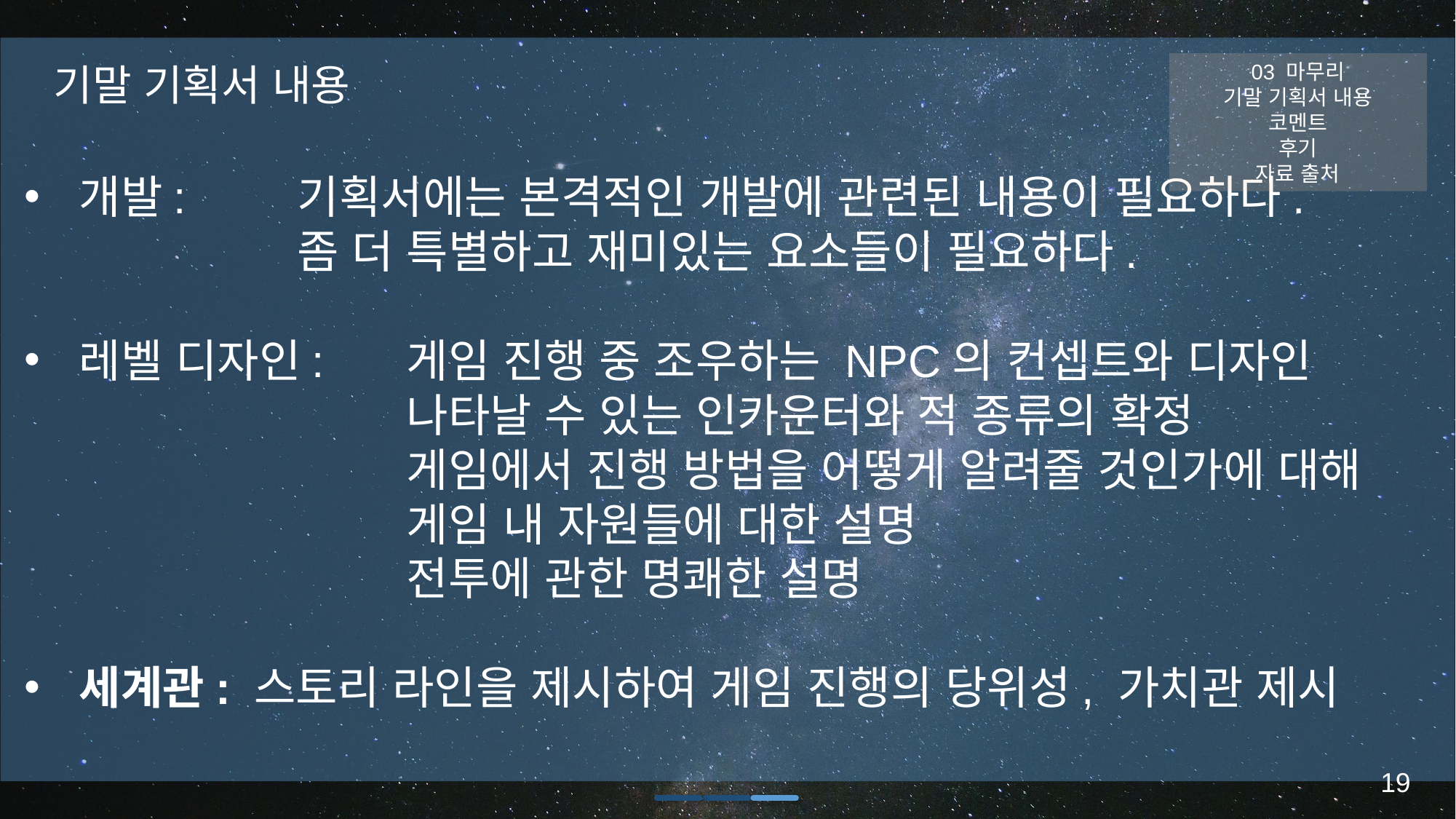

기말 기획서 내용
03 마무리
기말 기획서 내용
코멘트
후기
자료 출처
개발: 	기획서에는 본격적인 개발에 관련된 내용이 필요하다.
		좀 더 특별하고 재미있는 요소들이 필요하다.

레벨 디자인:	게임 진행 중 조우하는 NPC의 컨셉트와 디자인
			나타날 수 있는 인카운터와 적 종류의 확정
			게임에서 진행 방법을 어떻게 알려줄 것인가에 대해
			게임 내 자원들에 대한 설명
			전투에 관한 명쾌한 설명

세계관: 스토리 라인을 제시하여 게임 진행의 당위성, 가치관 제시
19